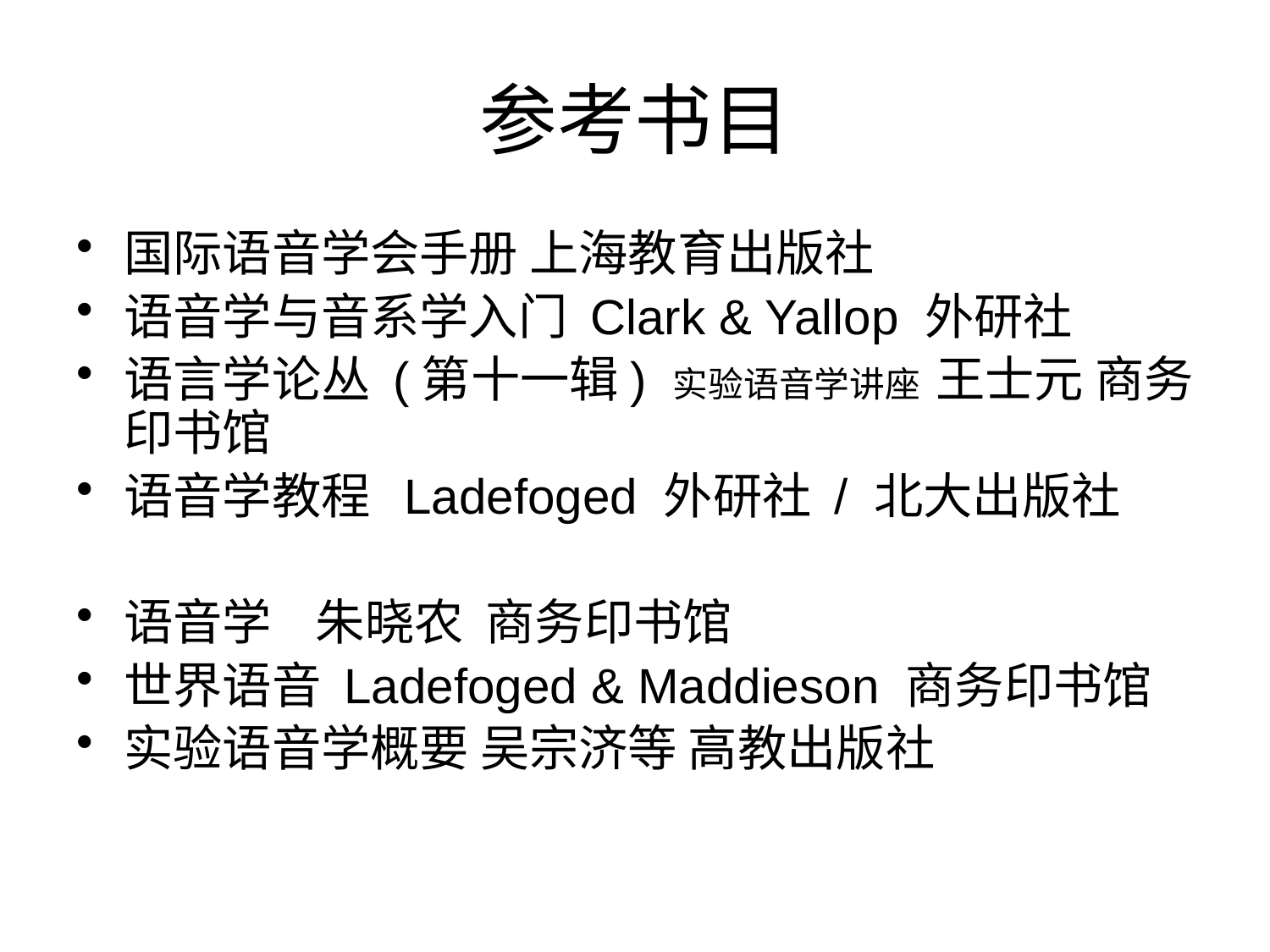

# 参考书目
国际语音学会手册 上海教育出版社
语音学与音系学入门 Clark & Yallop 外研社
语言学论丛 (第十一辑) 实验语音学讲座  王士元 商务印书馆
语音学教程  Ladefoged 外研社 / 北大出版社

语音学    朱晓农  商务印书馆
世界语音 Ladefoged & Maddieson 商务印书馆
实验语音学概要 吴宗济等 高教出版社